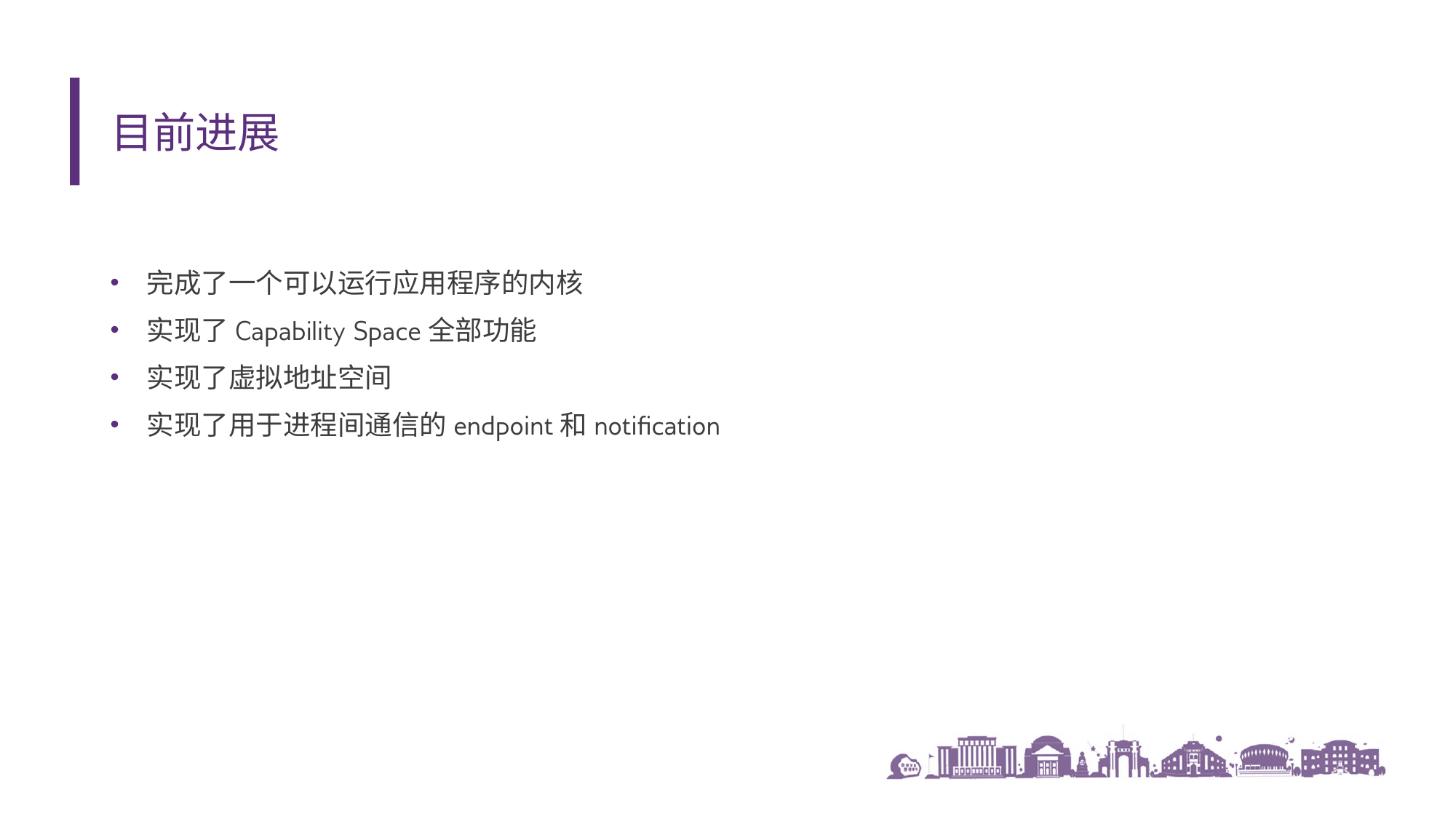

# 目前进展
完成了一个可以运行应用程序的内核
实现了Capability Space全部功能
实现了虚拟地址空间
实现了用于进程间通信的endpoint和notification